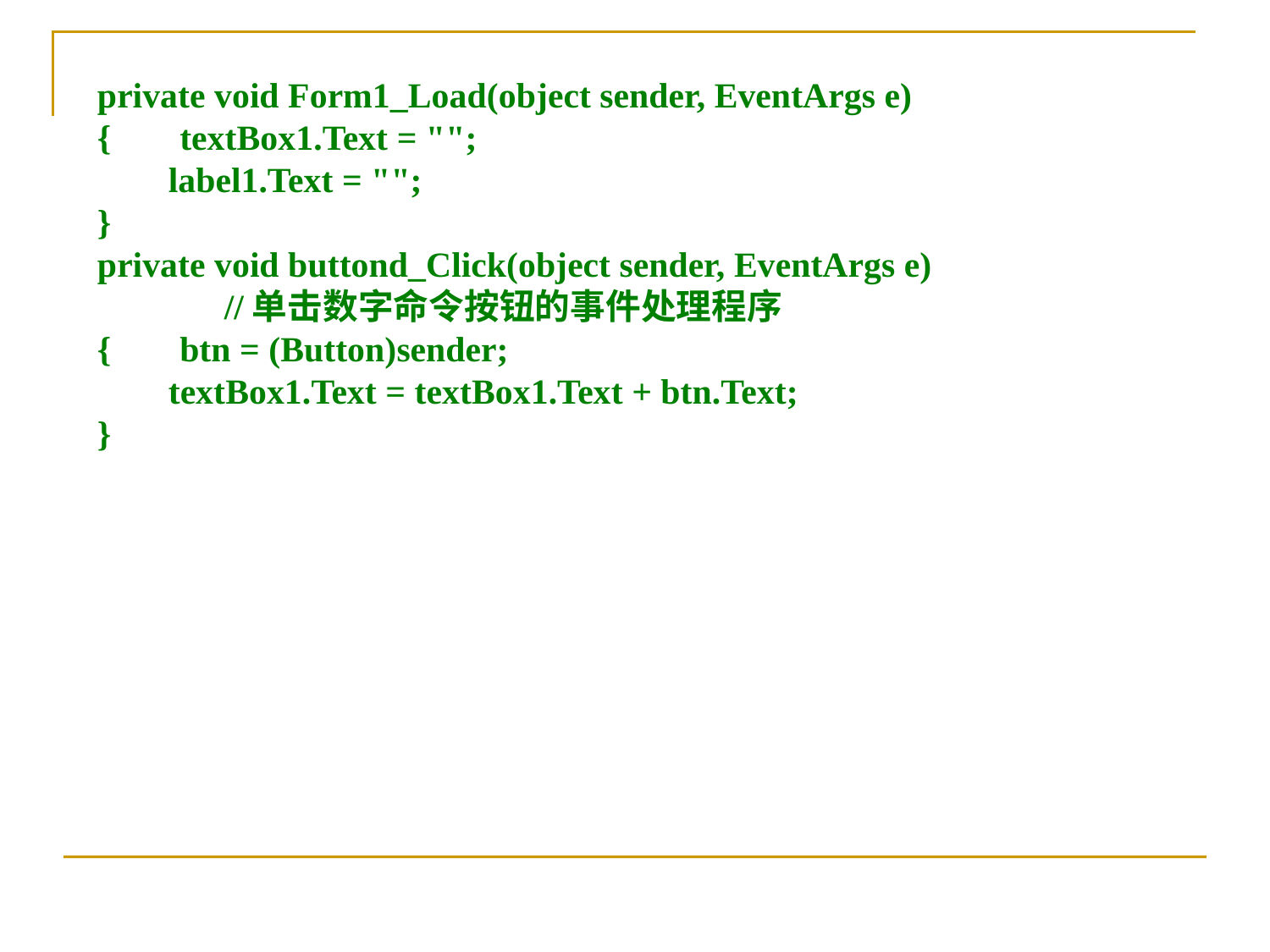

private void Form1_Load(object sender, EventArgs e)
{　  textBox1.Text = "";
        label1.Text = "";
}
private void buttond_Click(object sender, EventArgs e)
	//单击数字命令按钮的事件处理程序
{　  btn = (Button)sender;
        textBox1.Text = textBox1.Text + btn.Text;
}